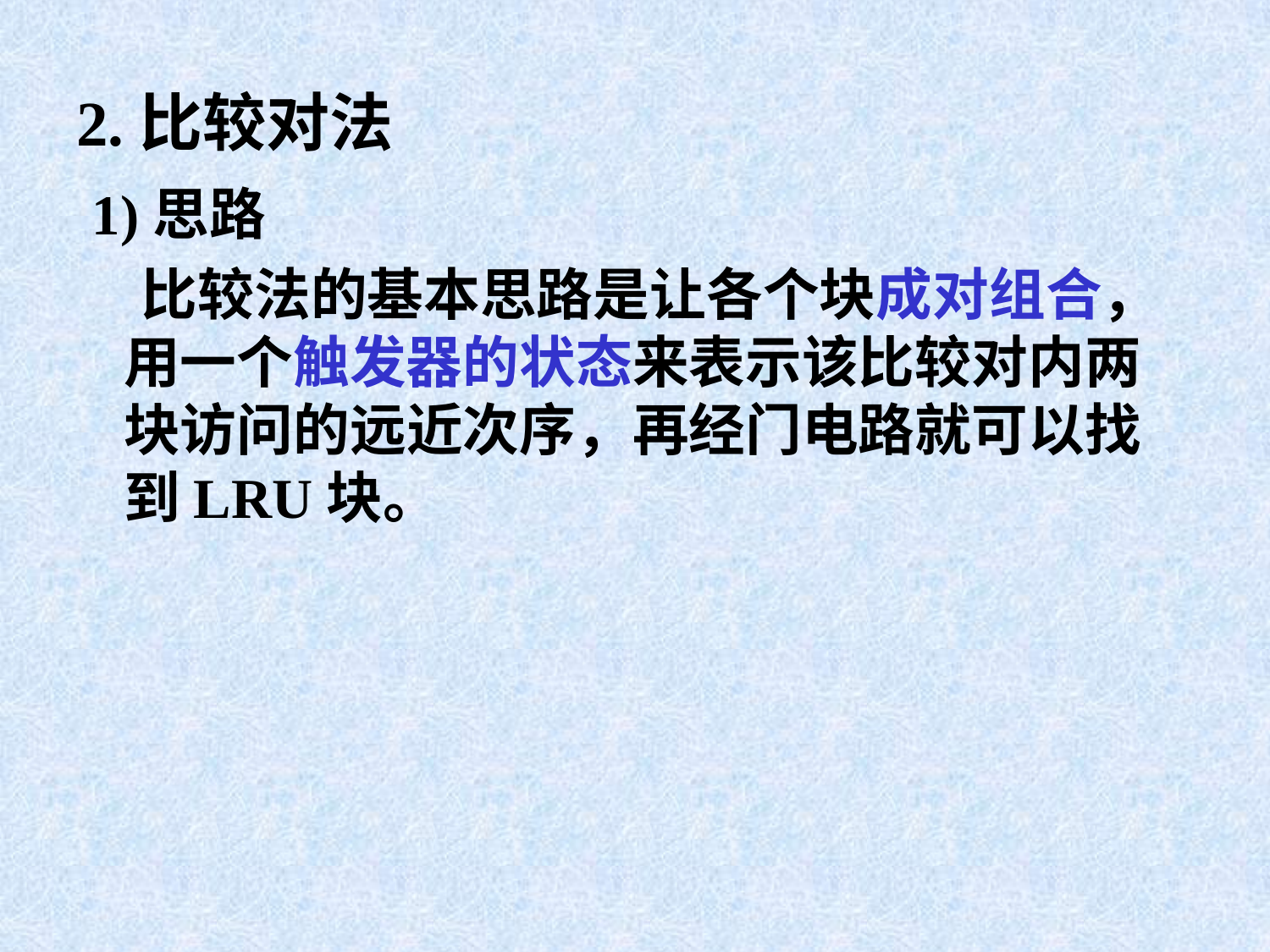

2.比较对法
 1)思路
    比较法的基本思路是让各个块成对组合，用一个触发器的状态来表示该比较对内两块访问的远近次序，再经门电路就可以找到LRU块。